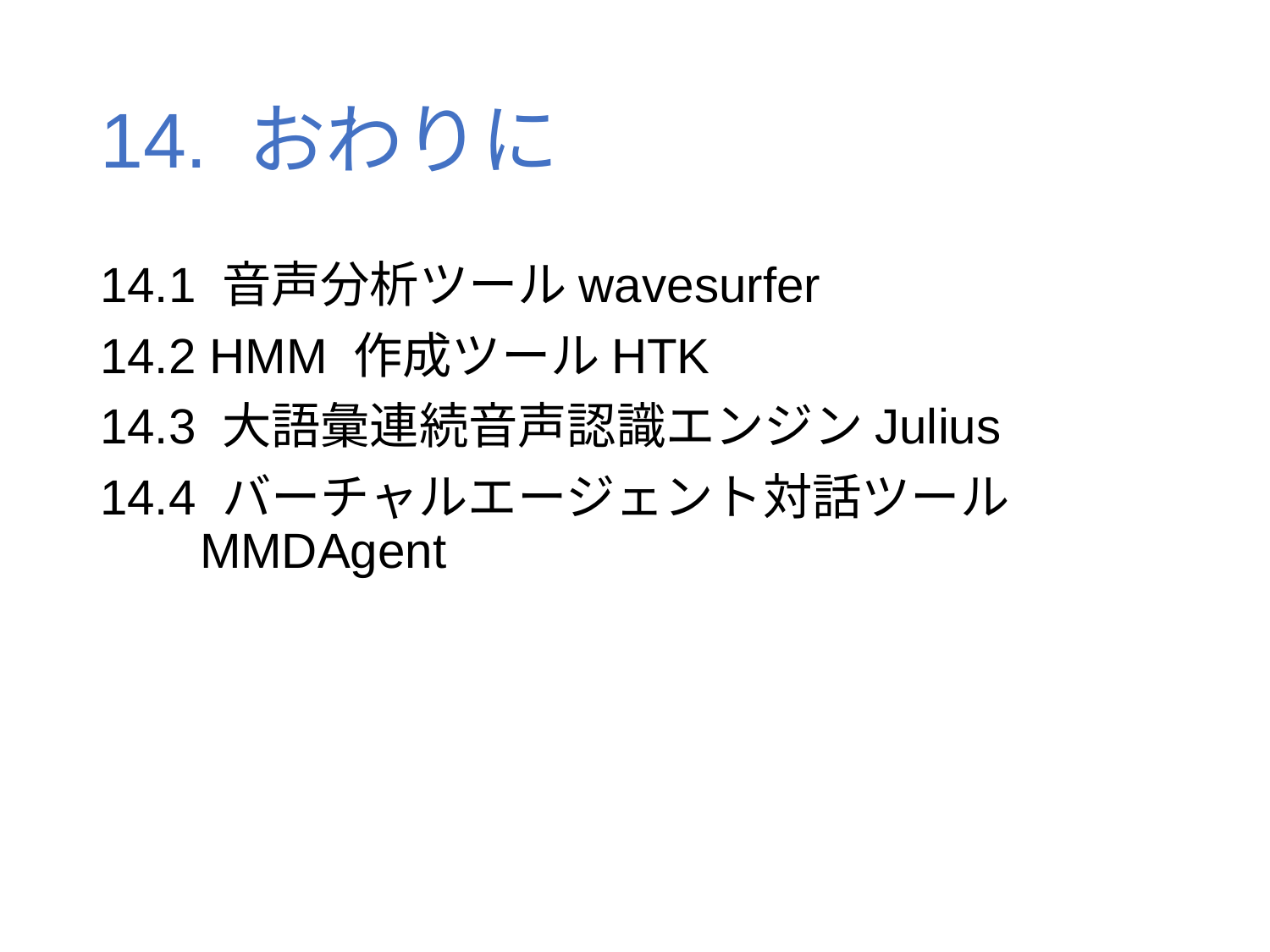

# 14. おわりに
14.1 音声分析ツールwavesurfer
14.2 HMM 作成ツールHTK
14.3 大語彙連続音声認識エンジンJulius
14.4 バーチャルエージェント対話ツール
        MMDAgent